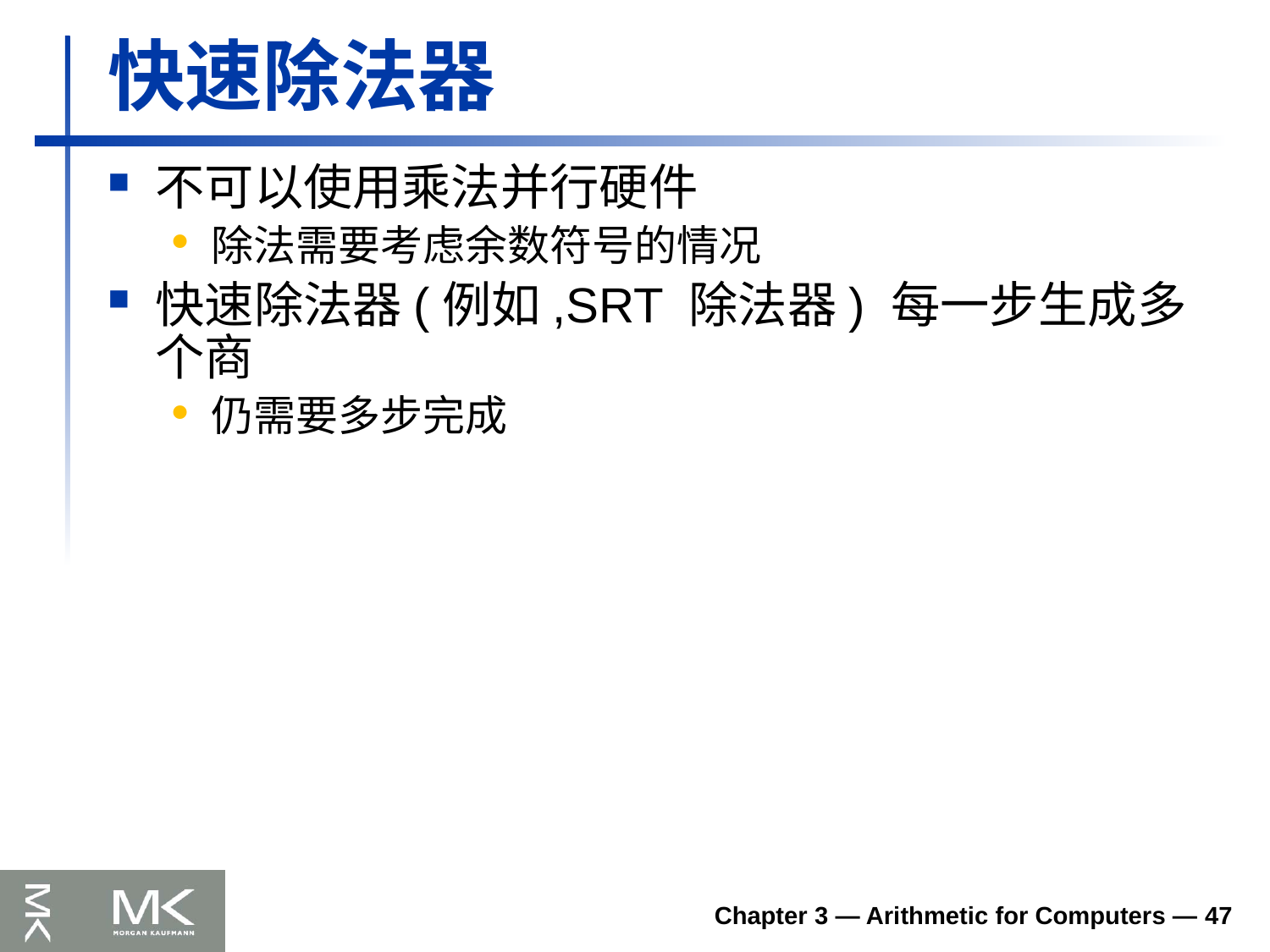

# 快速除法器
不可以使用乘法并行硬件
除法需要考虑余数符号的情况
快速除法器(例如,SRT 除法器) 每一步生成多个商
仍需要多步完成
Chapter 3 — Arithmetic for Computers — 47